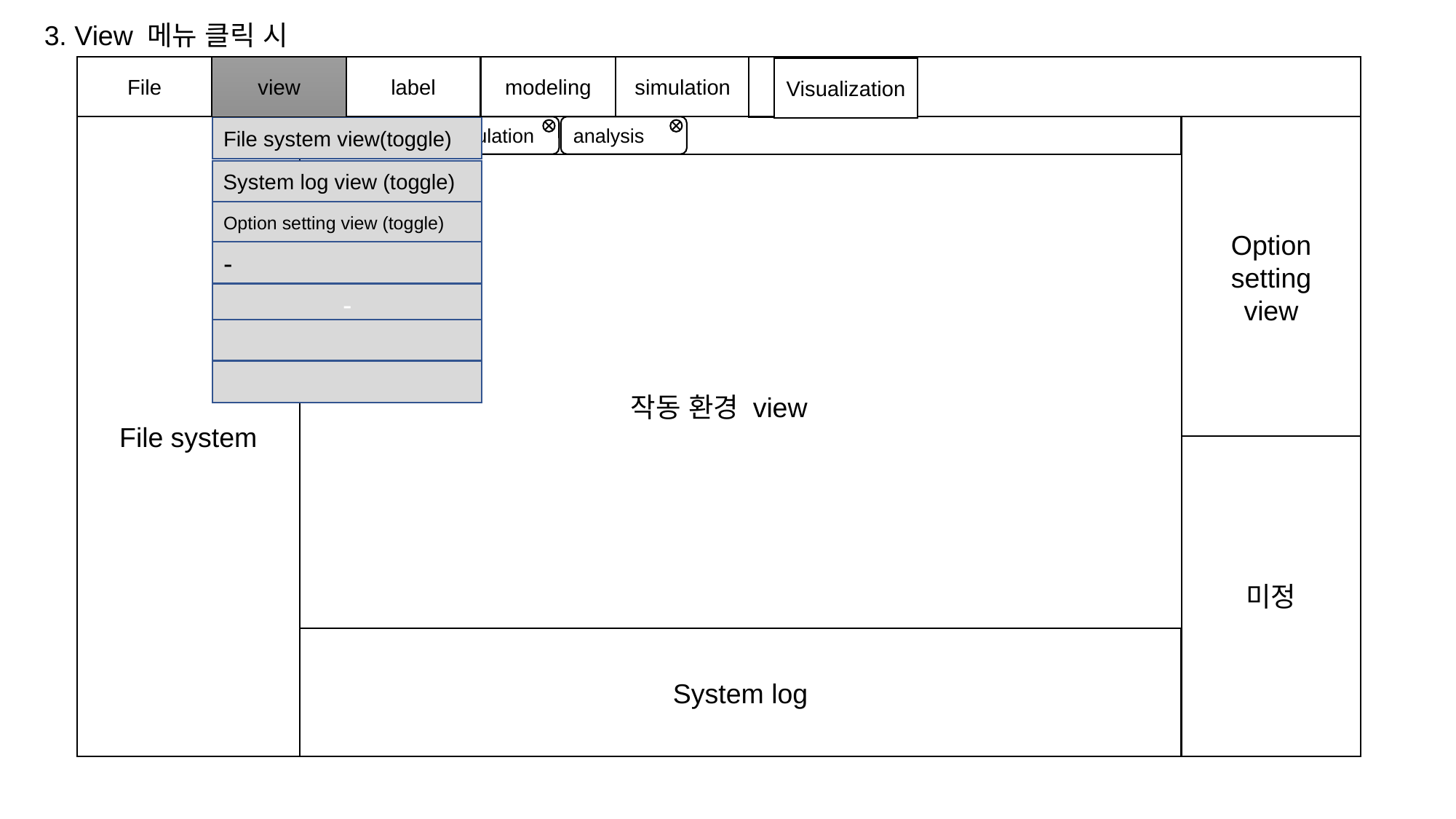

3. View 메뉴 클릭 시
작동 환경 view

File
view
label
modeling
simulation
visual
Visualization
analysis
File system

predict
simulation

Option setting
view
File system view(toggle)

System log view (toggle)
Option setting view (toggle)
-
-

미정
System log